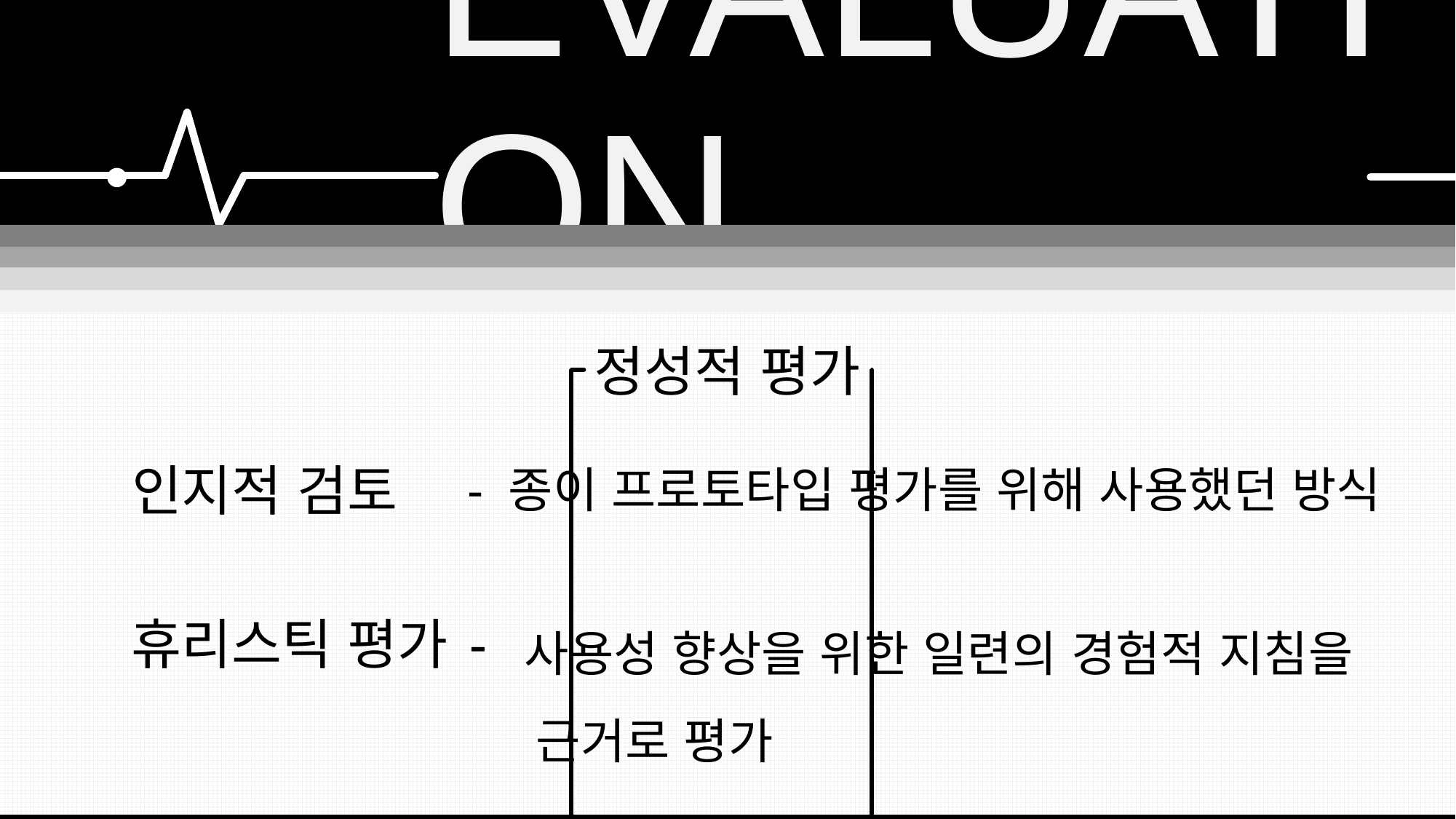

# EVALUATION

정성적 평가

인지적 검토
- 종이 프로토타입 평가를 위해 사용했던 방식
사용성 향상을 위한 일련의 경험적 지침을
    근거로 평가
휴리스틱 평가
정량적 평가